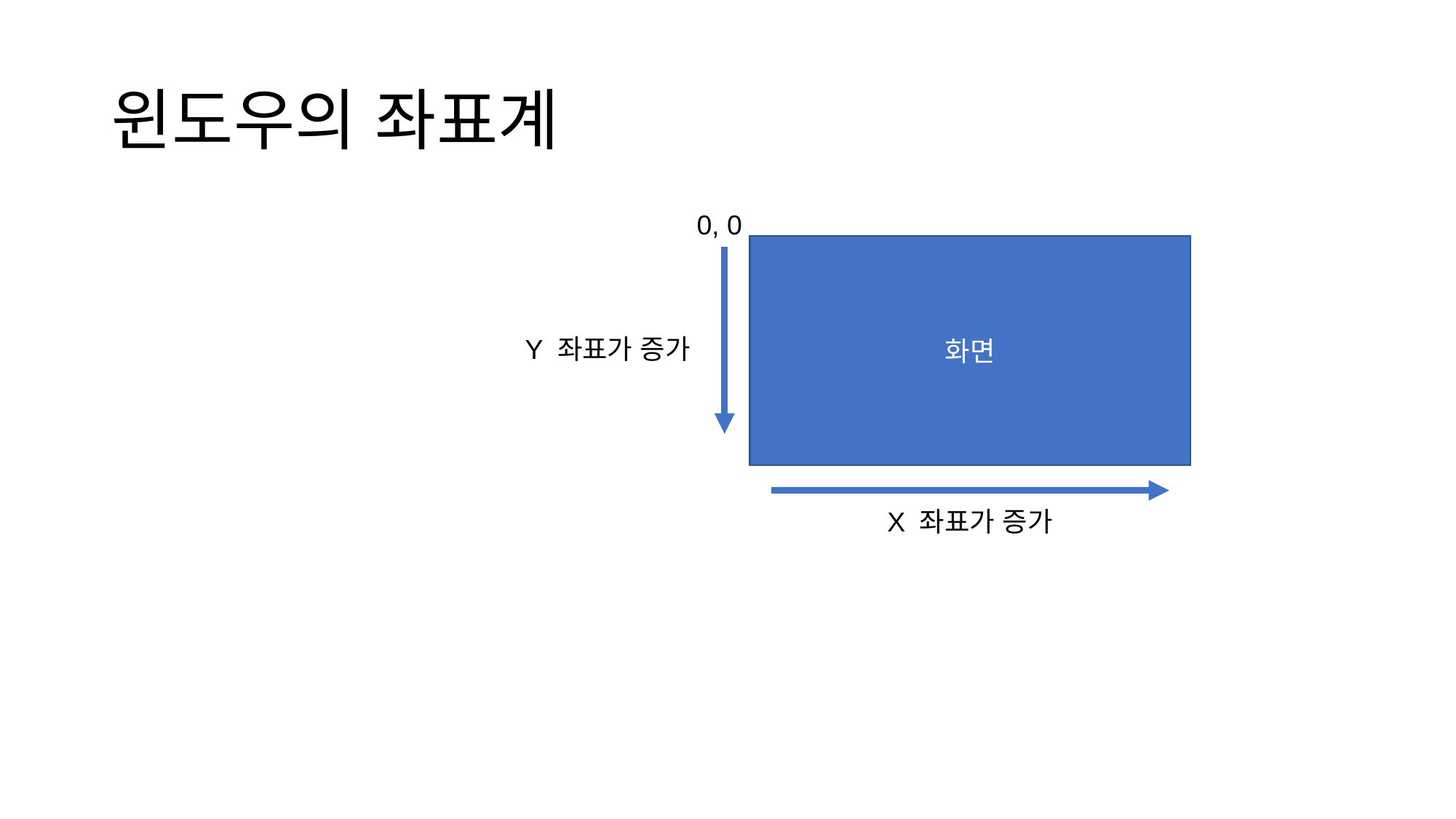

# 윈도우의 좌표계
0, 0

화면
Y 좌표가 증가
X 좌표가 증가